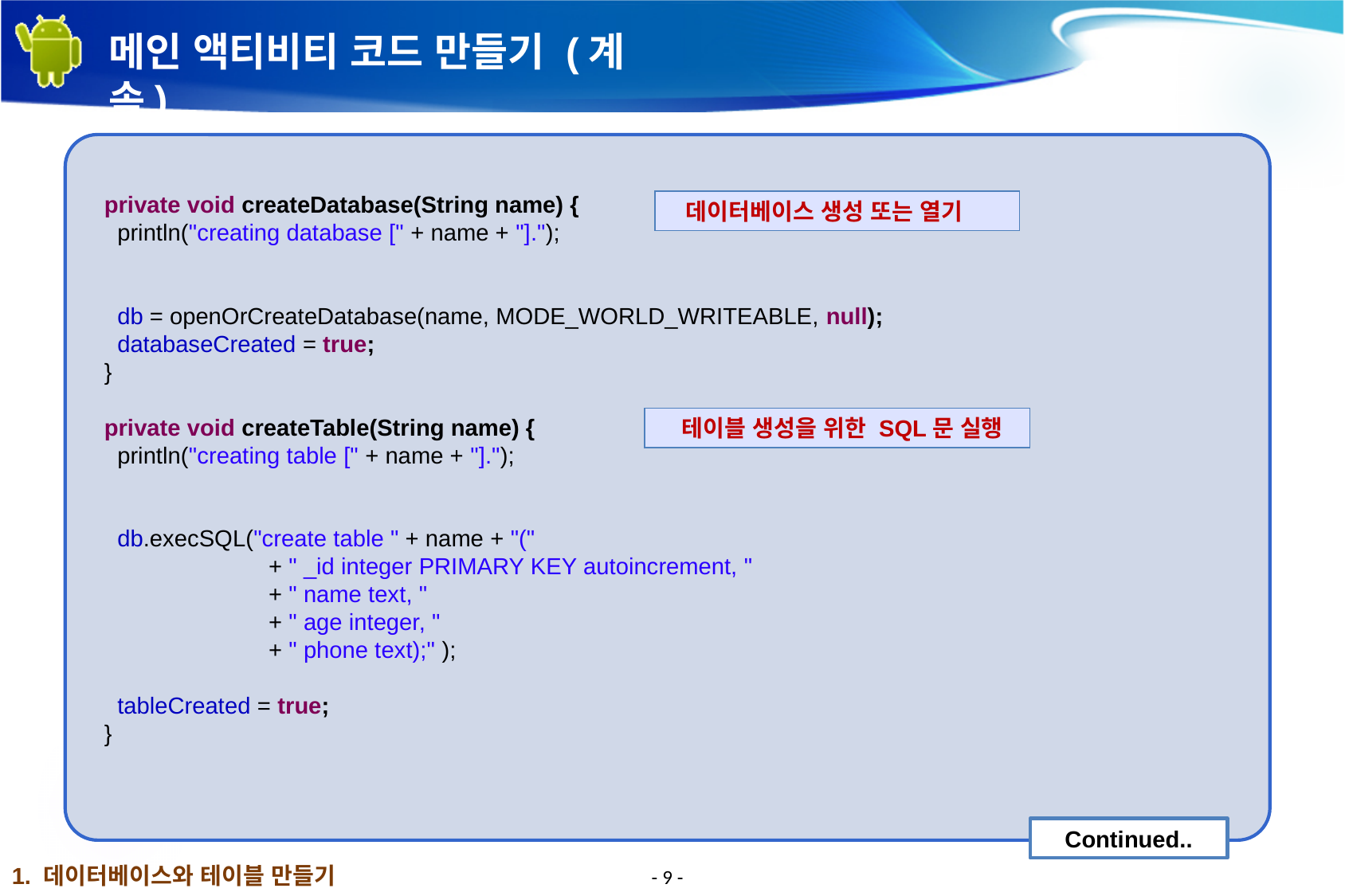

# 메인 액티비티 코드 만들기 (계속)

  private void createDatabase(String name) {
    println("creating database [" + name + "].");

    db = openOrCreateDatabase(name, MODE_WORLD_WRITEABLE, null);
    databaseCreated = true;
  }

  private void createTable(String name) {
    println("creating table [" + name + "].");

    db.execSQL("create table " + name + "("
                           + " _id integer PRIMARY KEY autoincrement, "
                           + " name text, "
                           + " age integer, "
                           + " phone text);" );

    tableCreated = true;
  }

  데이터베이스 생성 또는 열기
   테이블 생성을 위한 SQL문 실행
Continued..
1. 데이터베이스와 테이블 만들기